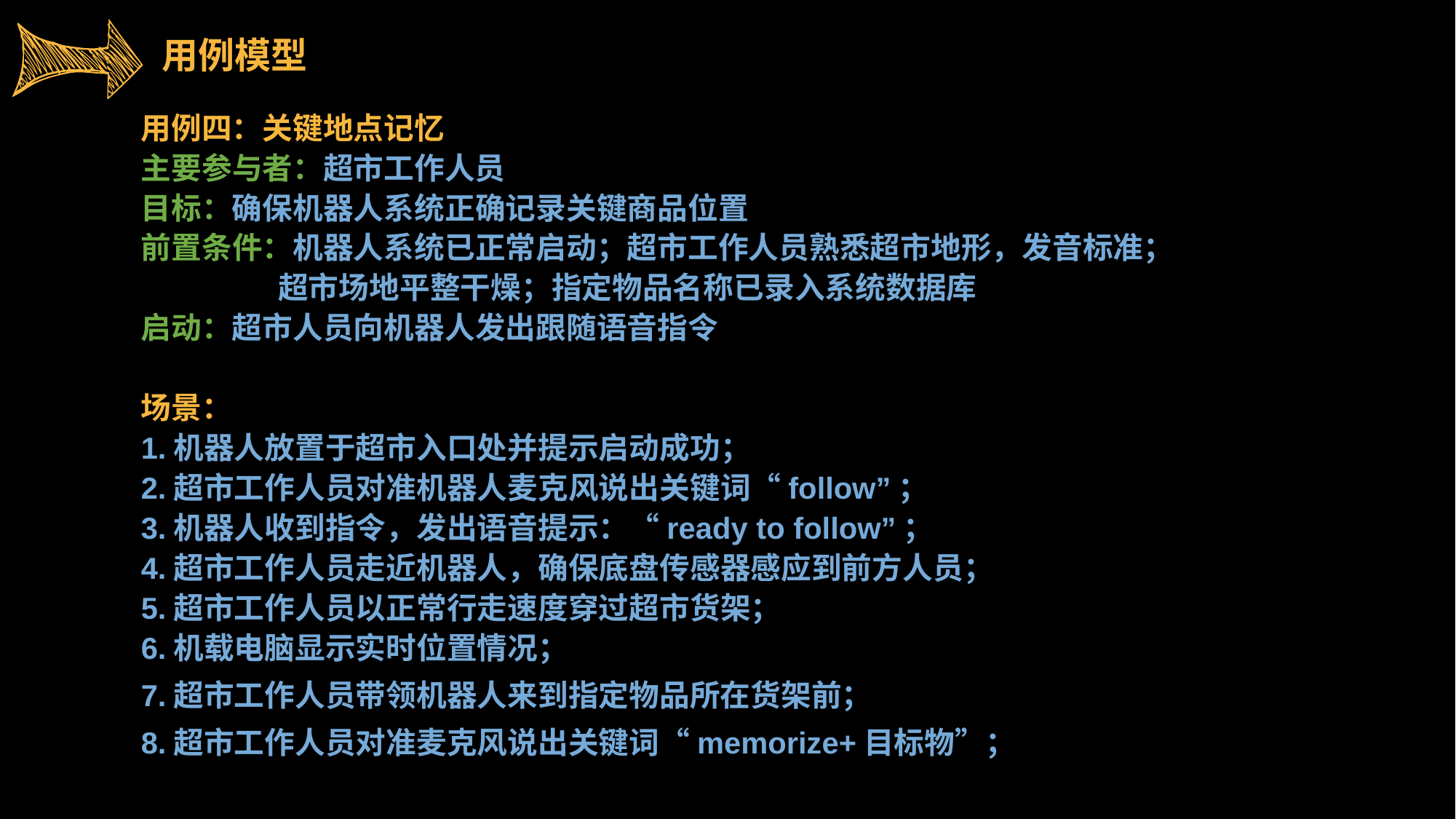

用例模型
用例四：关键地点记忆
主要参与者：超市工作人员
目标：确保机器人系统正确记录关键商品位置
前置条件：机器人系统已正常启动；超市工作人员熟悉超市地形，发音标准；
	   超市场地平整干燥；指定物品名称已录入系统数据库
启动：超市人员向机器人发出跟随语音指令

场景：
1.机器人放置于超市入口处并提示启动成功；
2.超市工作人员对准机器人麦克风说出关键词“follow”；
3.机器人收到指令，发出语音提示：“ready to follow”；
4.超市工作人员走近机器人，确保底盘传感器感应到前方人员；
5.超市工作人员以正常行走速度穿过超市货架；
6.机载电脑显示实时位置情况；
7.超市工作人员带领机器人来到指定物品所在货架前；
8.超市工作人员对准麦克风说出关键词“memorize+目标物”；